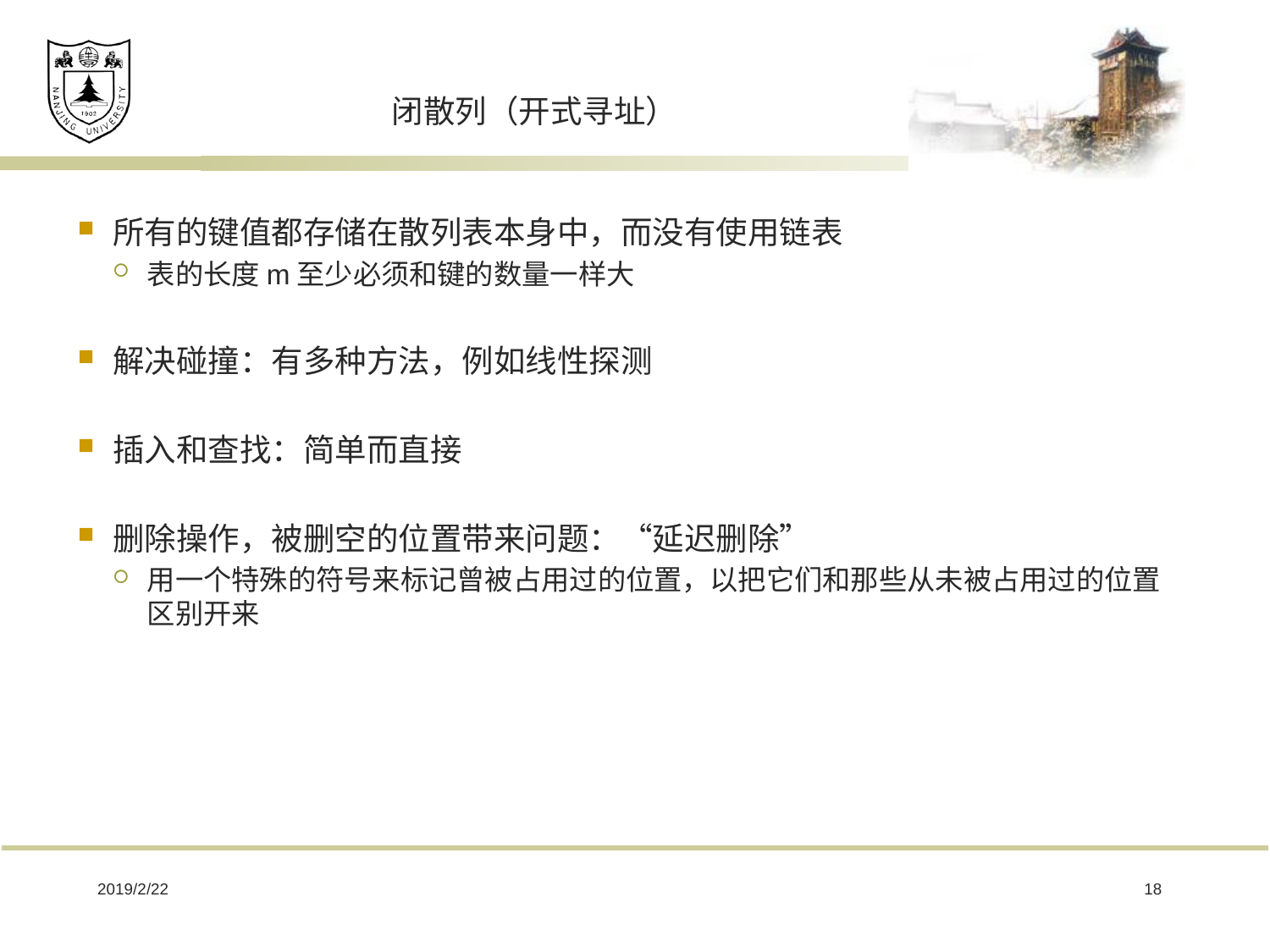

# 闭散列（开式寻址）
所有的键值都存储在散列表本身中，而没有使用链表
表的长度m至少必须和键的数量一样大

解决碰撞：有多种方法，例如线性探测

插入和查找：简单而直接

删除操作，被删空的位置带来问题：“延迟删除”
用一个特殊的符号来标记曾被占用过的位置，以把它们和那些从未被占用过的位置区别开来

2019/2/22
18